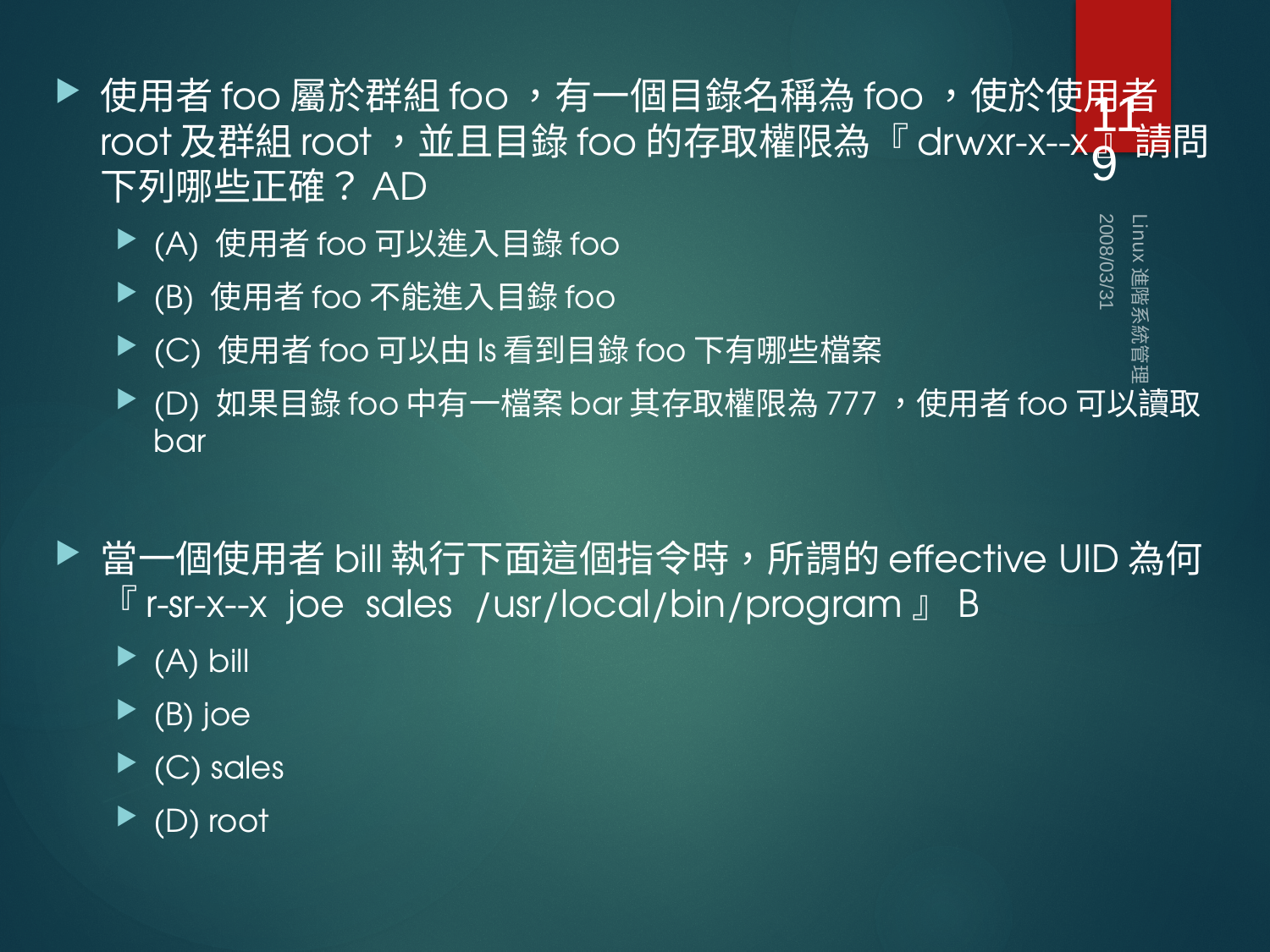

119
使用者foo屬於群組foo，有一個目錄名稱為foo，使於使用者root及群組root，並且目錄foo的存取權限為『drwxr-x--x』請問下列哪些正確？AD
(A) 使用者foo可以進入目錄foo
(B) 使用者foo不能進入目錄foo
(C) 使用者foo可以由ls看到目錄foo下有哪些檔案
(D) 如果目錄foo中有一檔案bar其存取權限為777，使用者foo可以讀取bar

當一個使用者bill執行下面這個指令時，所謂的effective UID為何『r-sr-x--x  joe  sales  /usr/local/bin/program』B
(A) bill
(B) joe
(C) sales
(D) root
2008/03/31
Linux 進階系統管理